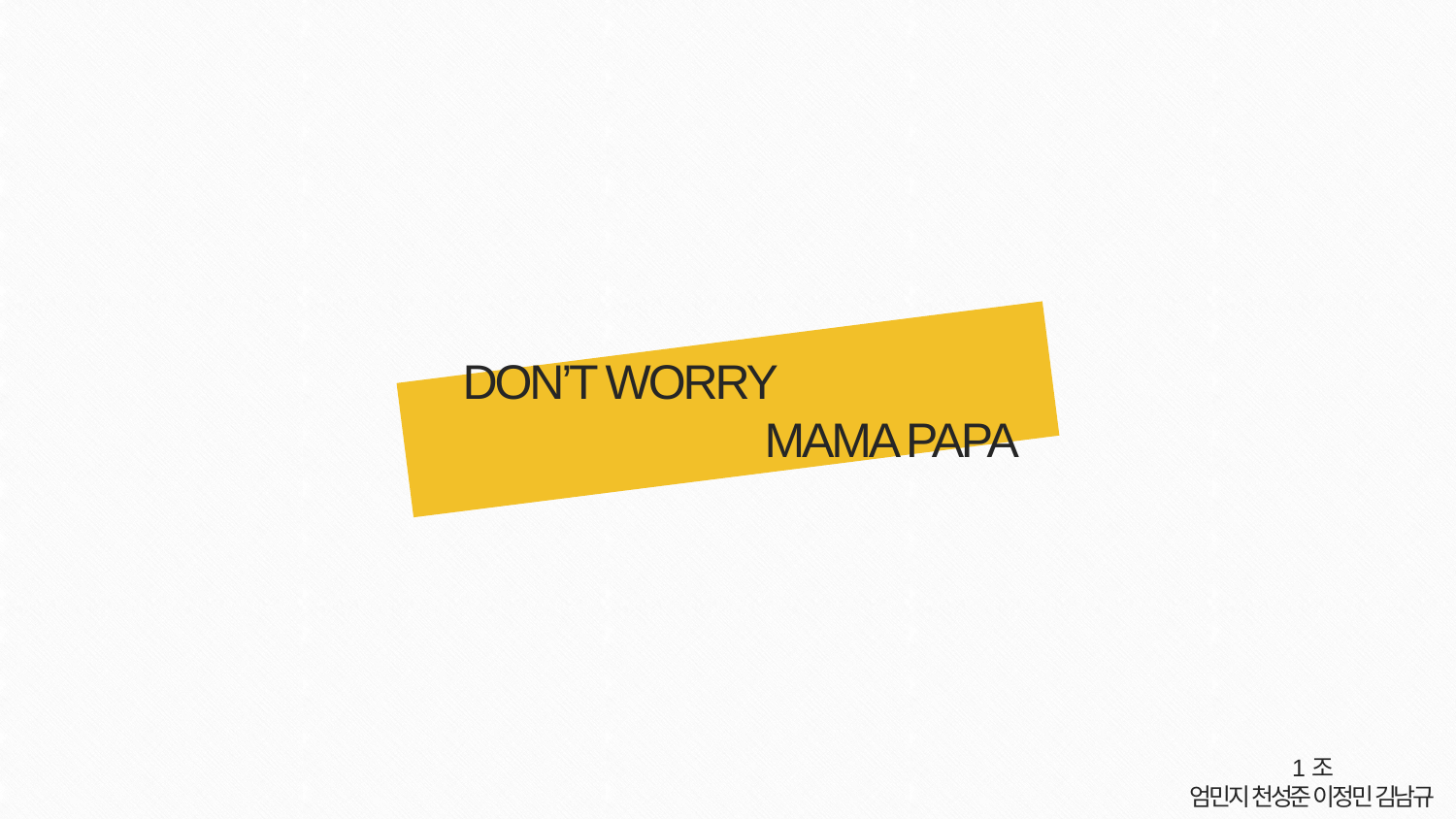

DON’T WORRY
MAMA PAPA
1조
엄민지 천성준 이정민 김남규